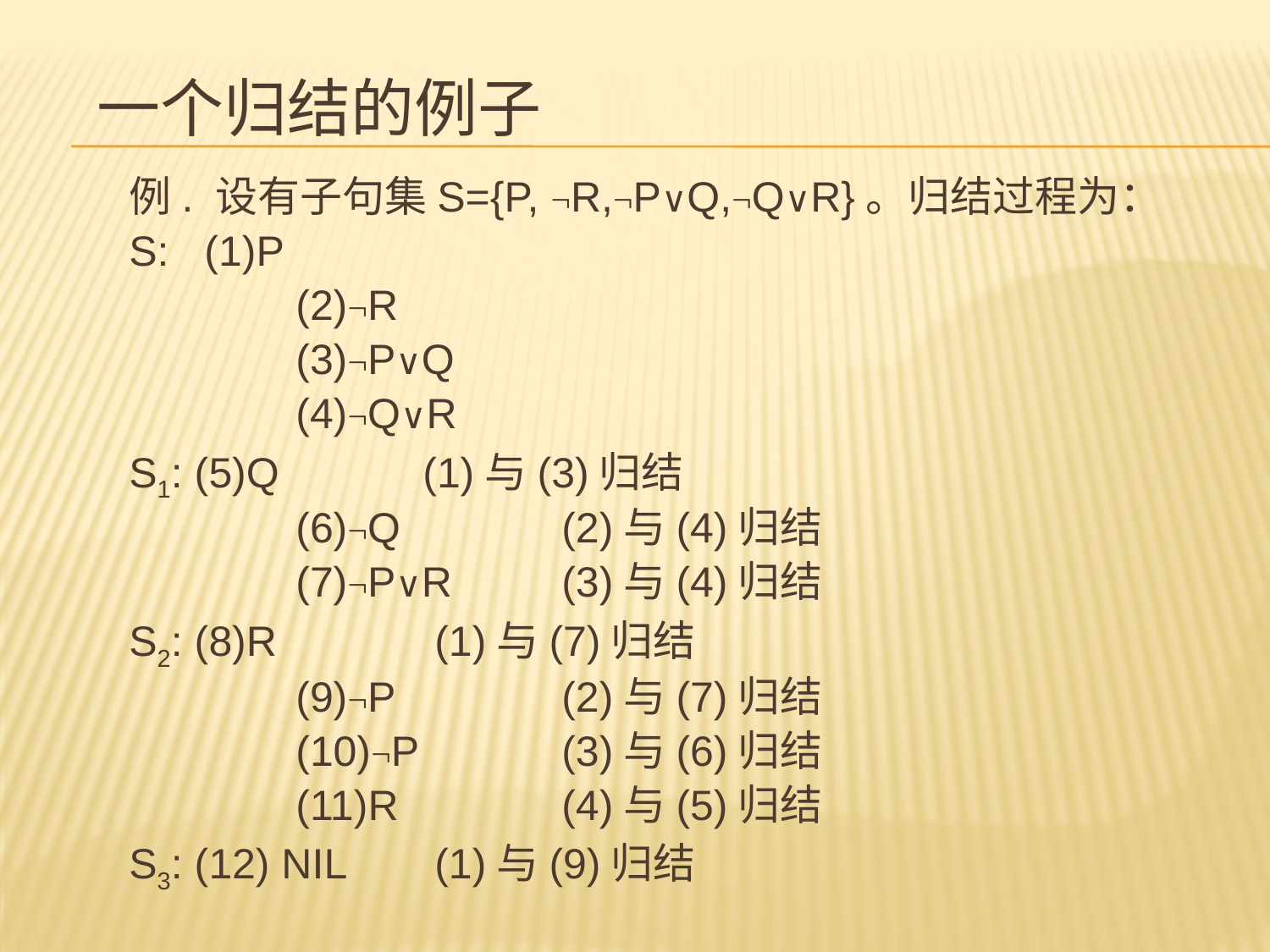

# 一个归结的例子
例. 设有子句集S={P, ¬R,¬P∨Q,¬Q∨R}。归结过程为：
S:   (1)P
		(2)¬R
		(3)¬P∨Q
		(4)¬Q∨R
S1: (5)Q		(1)与(3)归结
		(6)¬Q		 (2)与(4)归结
		(7)¬P∨R	 (3)与(4)归结
S2: (8)R		 (1)与(7)归结
		(9)¬P		 (2)与(7)归结
		(10)¬P		 (3)与(6)归结
		(11)R		 (4)与(5)归结
S3: (12) NIL	 (1)与(9)归结
40